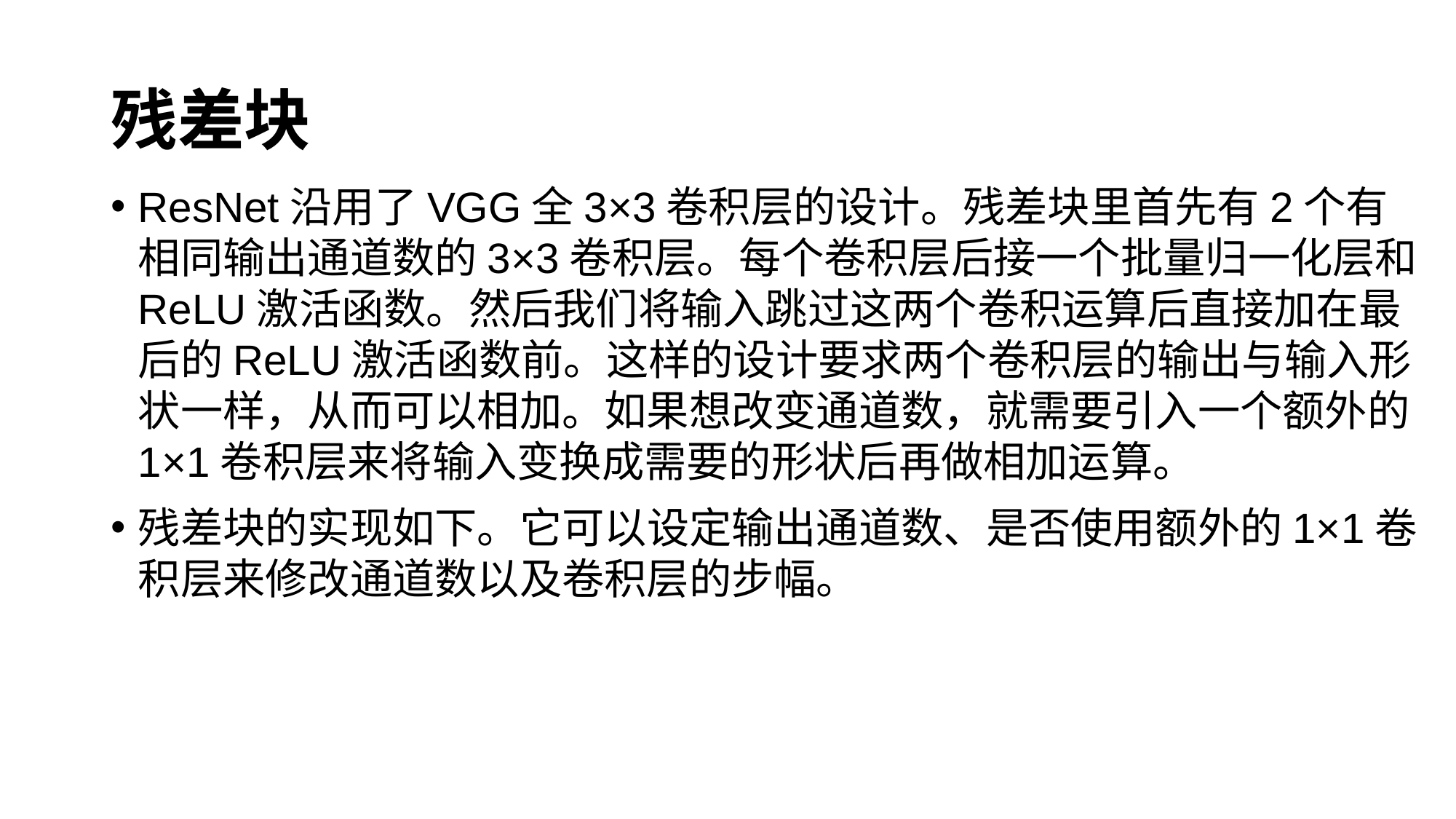

# 残差块
ResNet沿用了VGG全3×3卷积层的设计。残差块里首先有2个有相同输出通道数的3×3卷积层。每个卷积层后接一个批量归一化层和ReLU激活函数。然后我们将输入跳过这两个卷积运算后直接加在最后的ReLU激活函数前。这样的设计要求两个卷积层的输出与输入形状一样，从而可以相加。如果想改变通道数，就需要引入一个额外的1×1卷积层来将输入变换成需要的形状后再做相加运算。
残差块的实现如下。它可以设定输出通道数、是否使用额外的1×1卷积层来修改通道数以及卷积层的步幅。